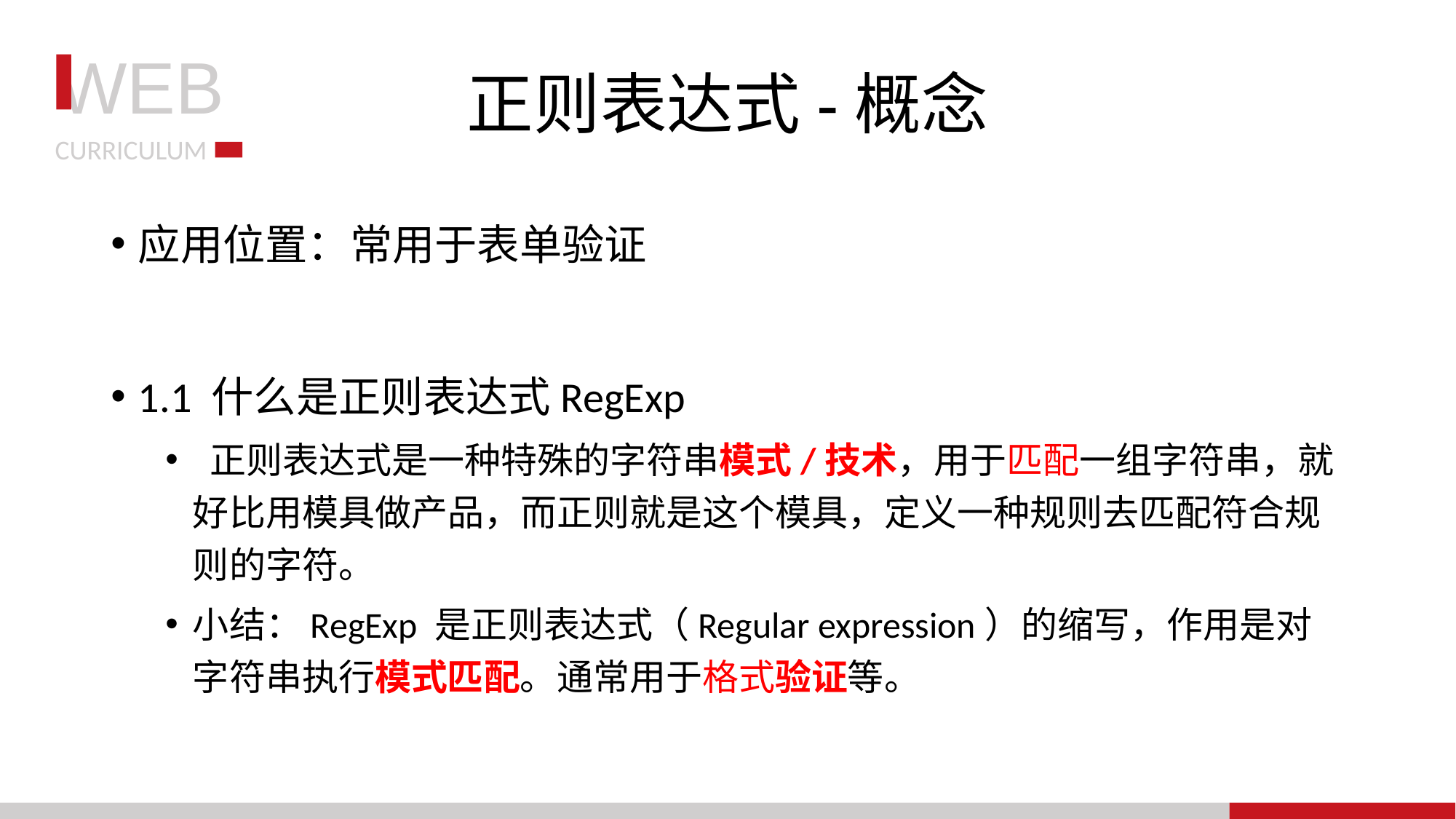

# 正则表达式-概念
应用位置：常用于表单验证

1.1 什么是正则表达式RegExp
 正则表达式是一种特殊的字符串模式/技术，用于匹配一组字符串，就好比用模具做产品，而正则就是这个模具，定义一种规则去匹配符合规则的字符。
小结：RegExp 是正则表达式（Regular expression）的缩写，作用是对字符串执行模式匹配。通常用于格式验证等。